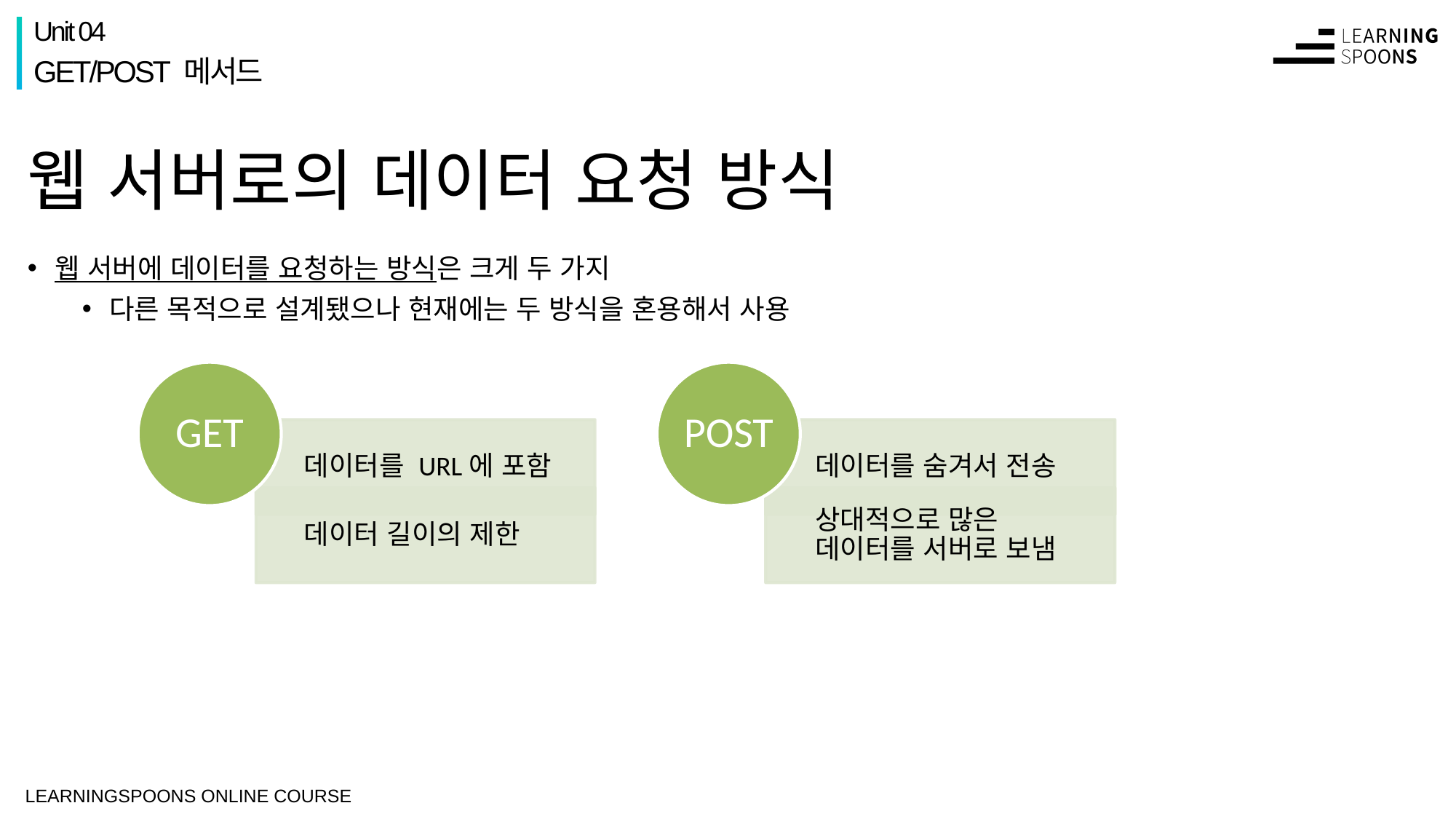

Unit 04
GET/POST 메서드
# 웹 서버로의 데이터 요청 방식
웹 서버에 데이터를 요청하는 방식은 크게 두 가지
다른 목적으로 설계됐으나 현재에는 두 방식을 혼용해서 사용
GET
POST
데이터를 URL에 포함
데이터를 숨겨서 전송
데이터 길이의 제한
상대적으로 많은 데이터를 서버로 보냄